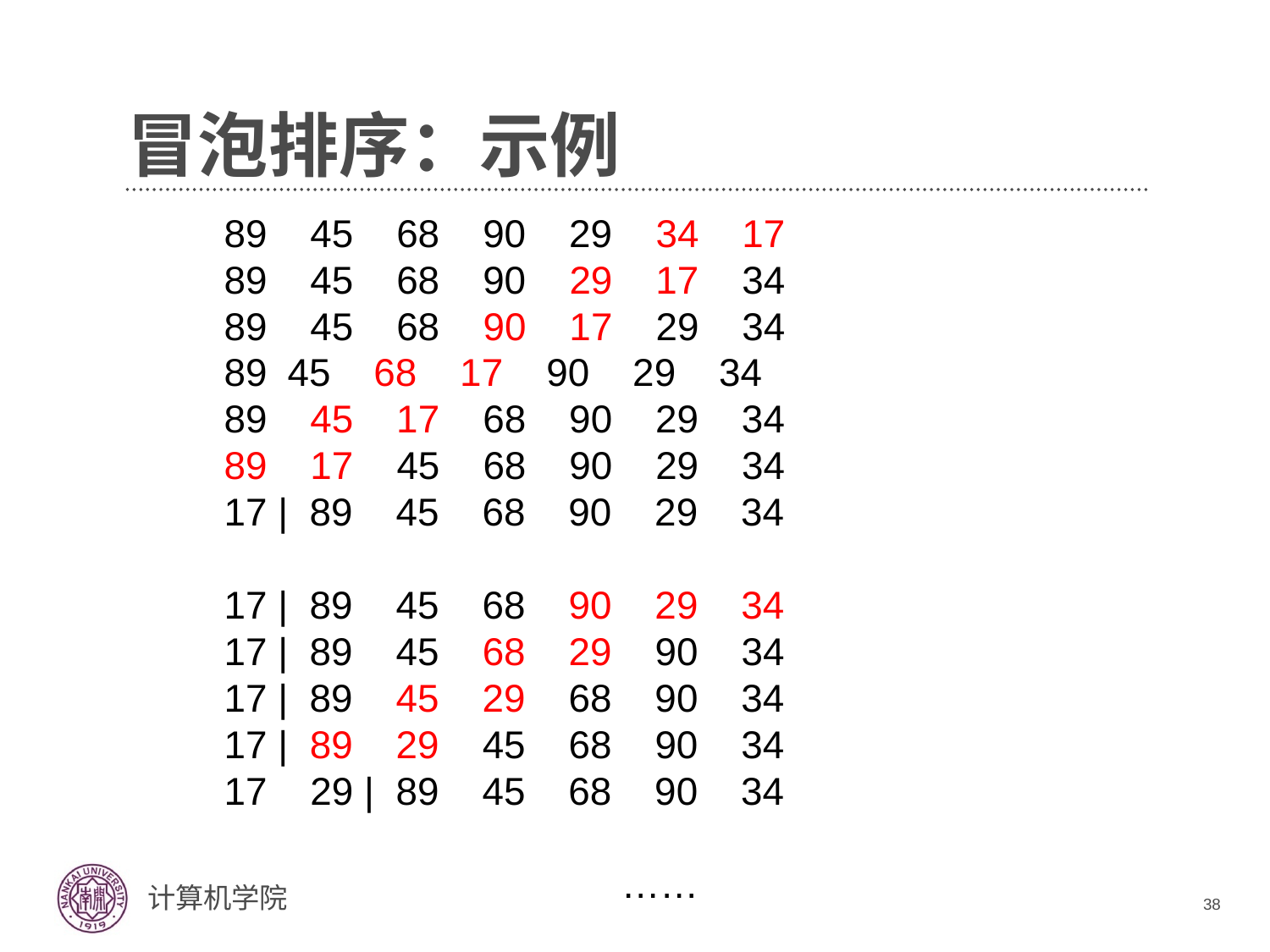

# 冒泡排序：示例
89    45    68    90    29    34    17
89    45    68    90    29    17    34
89    45    68    90    17    29    34
45    68    17    90    29    34
89    45    17    68    90    29    34
89    17    45    68    90    29    34
17 |  89    45    68    90    29    34

17 |  89    45    68    90    29    34
17 |  89    45    68    29    90    34
17 |  89    45    29    68    90    34
17 |  89    29    45    68    90    34
17    29 |  89    45    68    90    34

……
38